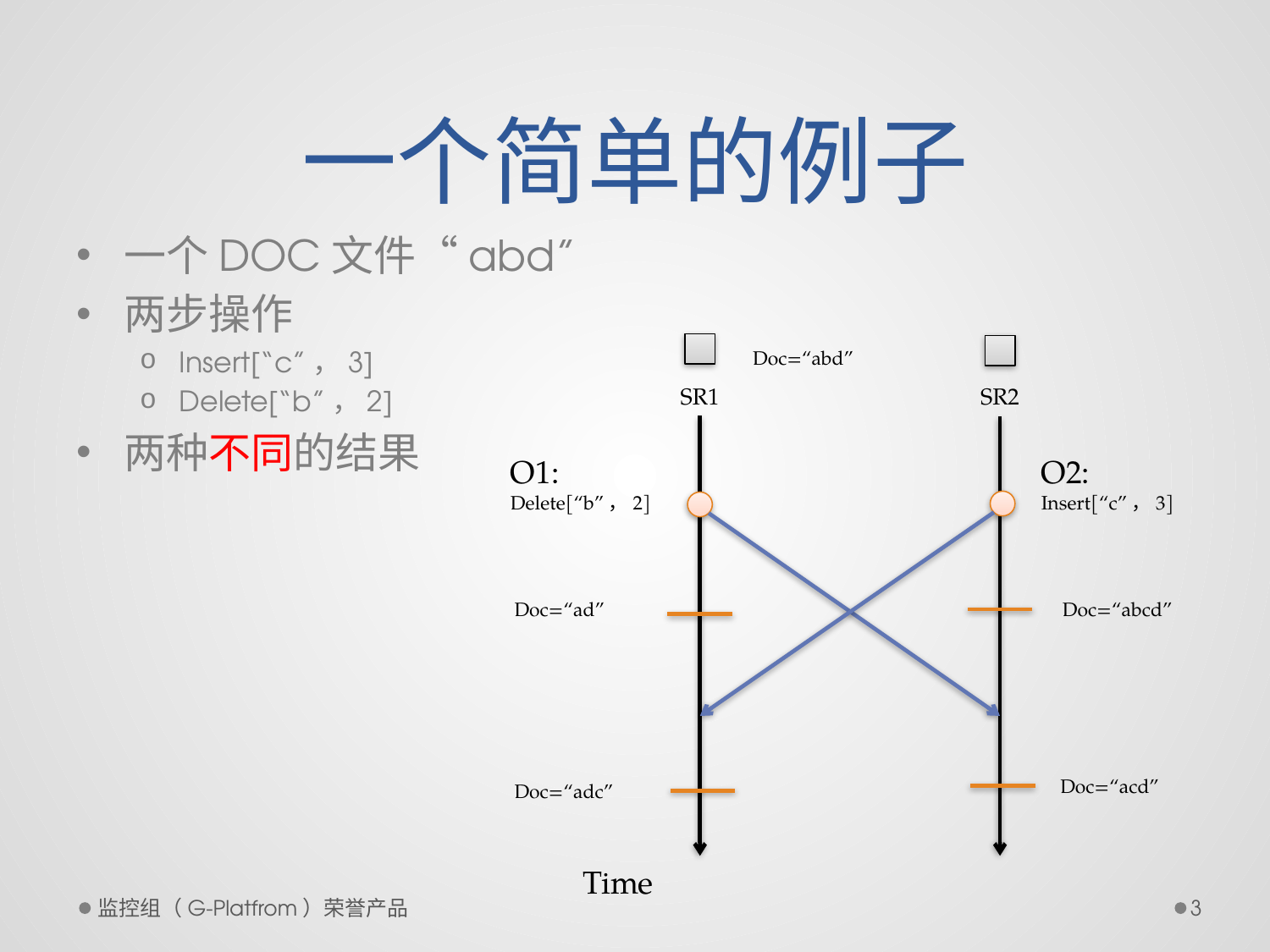

# 一个简单的例子
一个DOC文件“abd”
两步操作
Insert[“c”，3]
Delete[“b”，2]
两种不同的结果

Doc=“abd”
SR1
SR2
O2:
Insert[“c”，3]
O1:
Delete[“b”，2]

Doc=“ad”
Doc=“abcd”
Doc=“acd”
Doc=“adc”
Time
监控组（G-Platfrom）荣誉产品
3